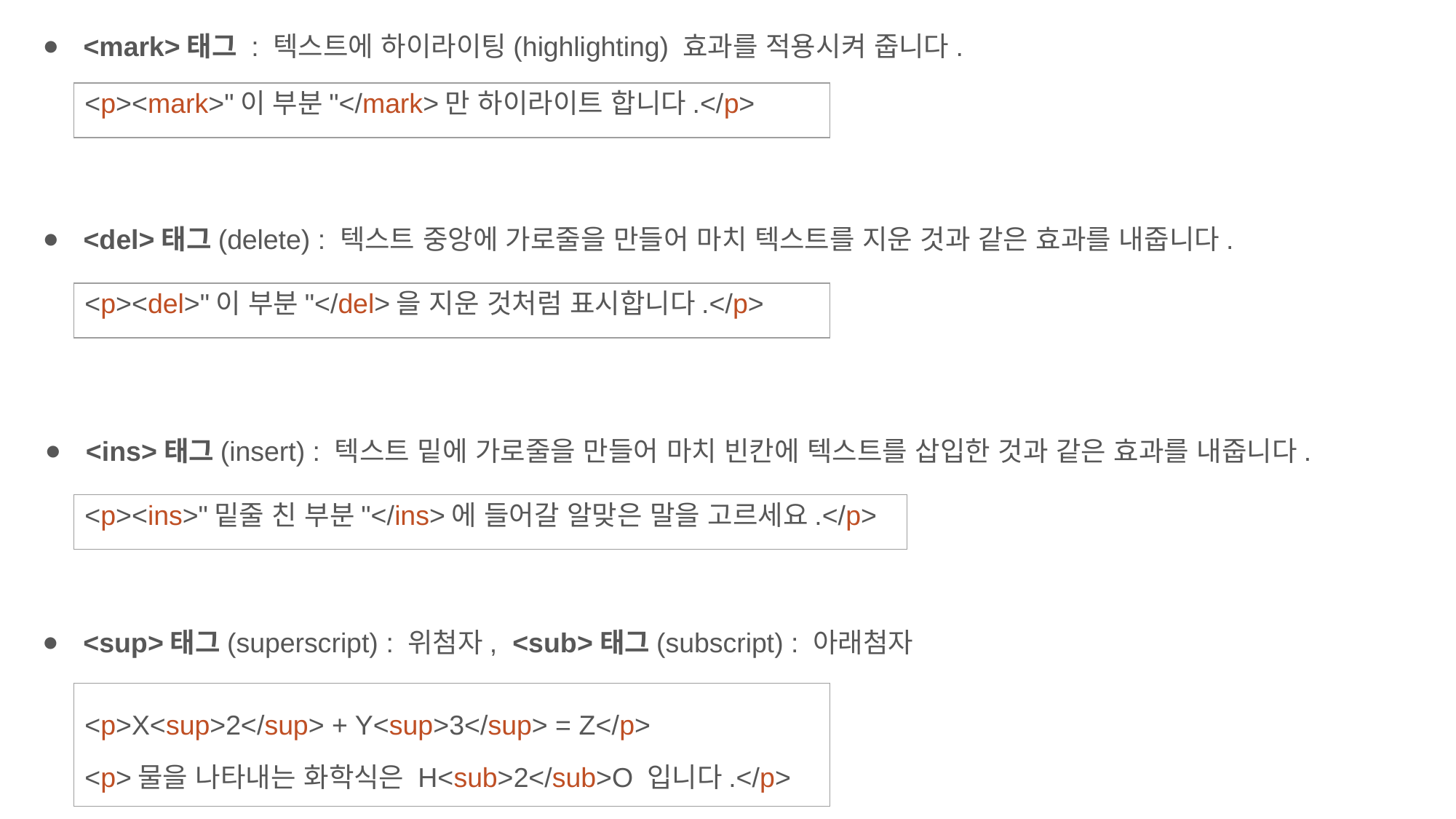

<mark>태그 : 텍스트에 하이라이팅(highlighting) 효과를 적용시켜 줍니다.
| <p><mark>"이 부분"</mark>만 하이라이트 합니다.</p> |
| --- |
<del>태그(delete) : 텍스트 중앙에 가로줄을 만들어 마치 텍스트를 지운 것과 같은 효과를 내줍니다.
| <p><del>"이 부분"</del>을 지운 것처럼 표시합니다.</p> |
| --- |
<ins>태그(insert) : 텍스트 밑에 가로줄을 만들어 마치 빈칸에 텍스트를 삽입한 것과 같은 효과를 내줍니다.
| <p><ins>"밑줄 친 부분"</ins>에 들어갈 알맞은 말을 고르세요.</p> |
| --- |
<sup>태그(superscript) : 위첨자,  <sub>태그(subscript) : 아래첨자
| <p>X<sup>2</sup> + Y<sup>3</sup> = Z</p> <p>물을 나타내는 화학식은 H<sub>2</sub>O 입니다.</p> |
| --- |